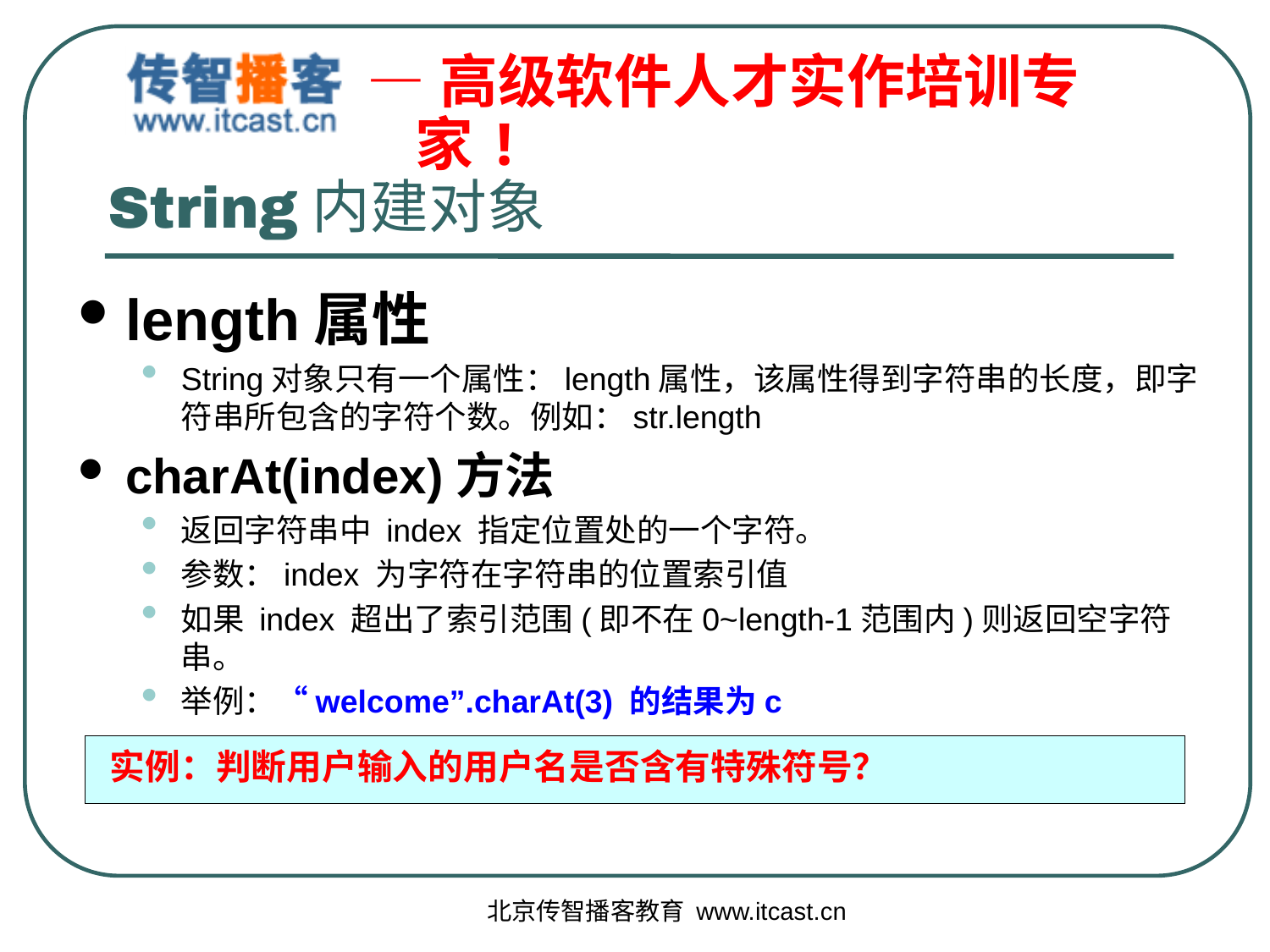

# String内建对象
length属性
String对象只有一个属性：length属性，该属性得到字符串的长度，即字符串所包含的字符个数。例如：str.length
charAt(index)方法
返回字符串中 index 指定位置处的一个字符。
参数：index 为字符在字符串的位置索引值
如果 index 超出了索引范围(即不在0~length-1范围内)则返回空字符串。
举例：“welcome”.charAt(3) 的结果为c
实例：判断用户输入的用户名是否含有特殊符号？